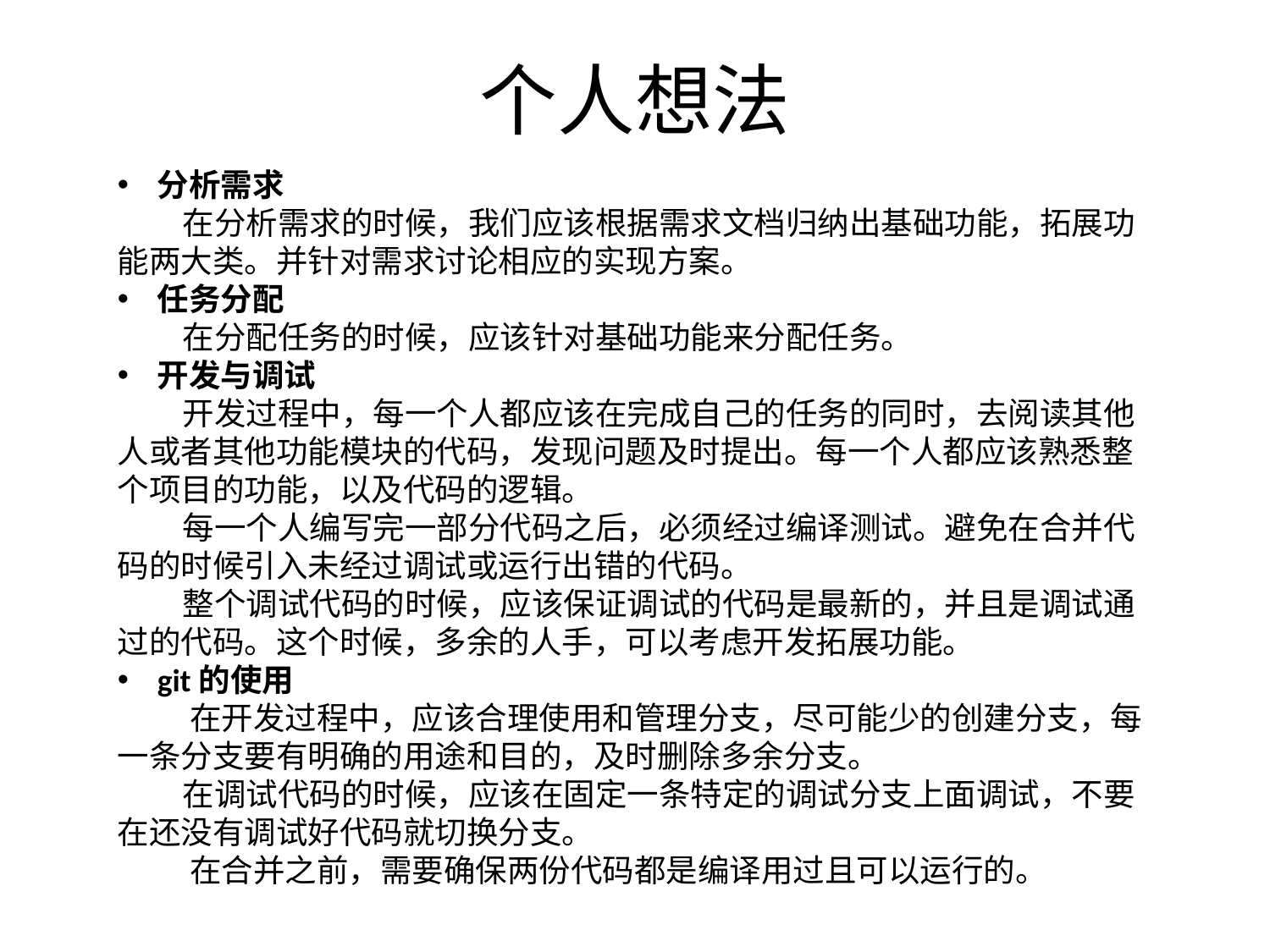

# 个人想法
分析需求
        在分析需求的时候，我们应该根据需求文档归纳出基础功能，拓展功能两大类。并针对需求讨论相应的实现方案。
任务分配
        在分配任务的时候，应该针对基础功能来分配任务。
开发与调试
        开发过程中，每一个人都应该在完成自己的任务的同时，去阅读其他人或者其他功能模块的代码，发现问题及时提出。每一个人都应该熟悉整个项目的功能，以及代码的逻辑。
        每一个人编写完一部分代码之后，必须经过编译测试。避免在合并代码的时候引入未经过调试或运行出错的代码。
        整个调试代码的时候，应该保证调试的代码是最新的，并且是调试通过的代码。这个时候，多余的人手，可以考虑开发拓展功能。
git的使用
         在开发过程中，应该合理使用和管理分支，尽可能少的创建分支，每一条分支要有明确的用途和目的，及时删除多余分支。
        在调试代码的时候，应该在固定一条特定的调试分支上面调试，不要在还没有调试好代码就切换分支。
         在合并之前，需要确保两份代码都是编译用过且可以运行的。